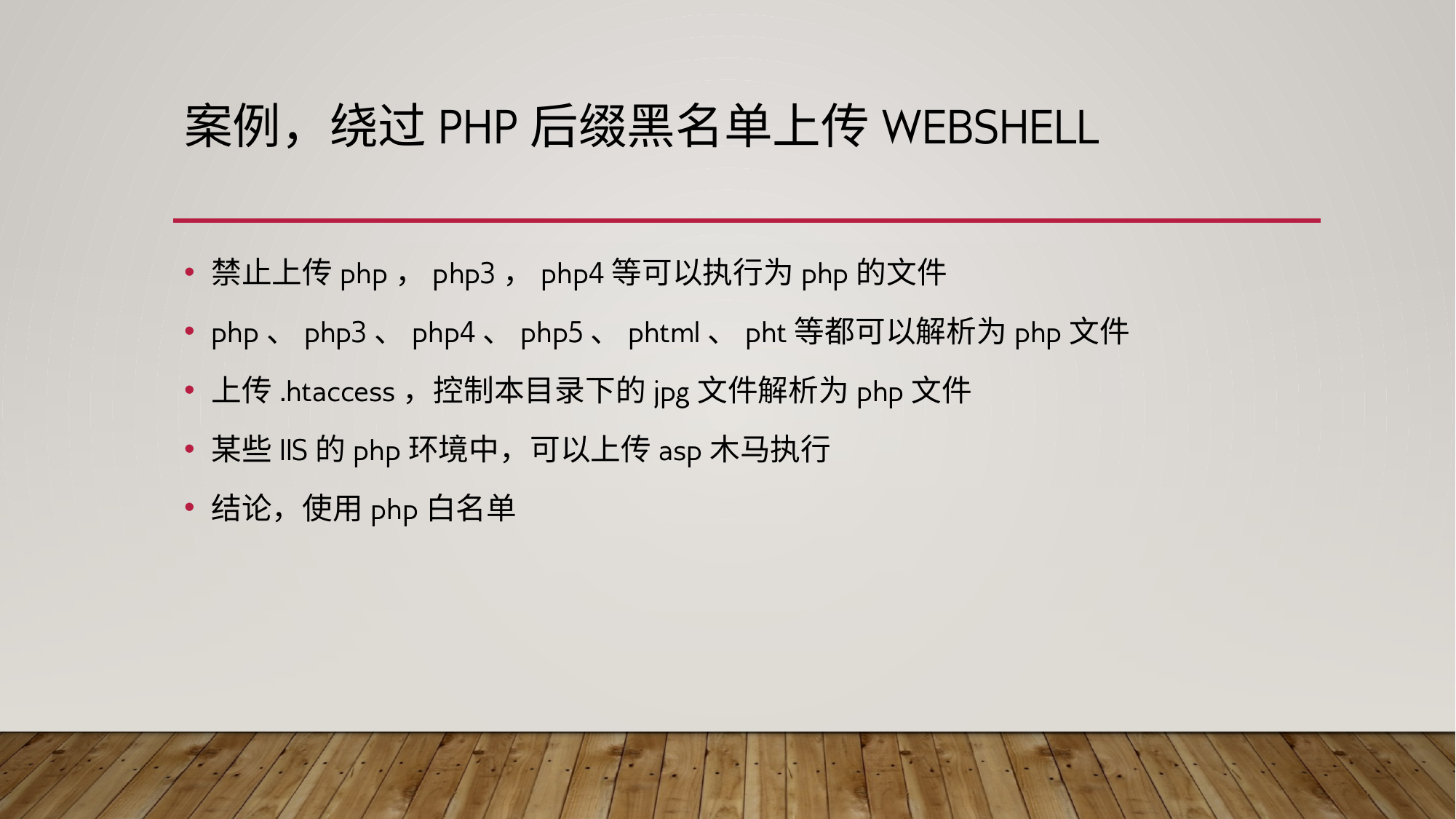

# 案例，绕过php后缀黑名单上传webshell
禁止上传php，php3，php4等可以执行为php的文件
php、php3、php4、php5、phtml、pht等都可以解析为php文件
上传.htaccess，控制本目录下的jpg文件解析为php文件
某些IIS的php环境中，可以上传asp木马执行
结论，使用php白名单